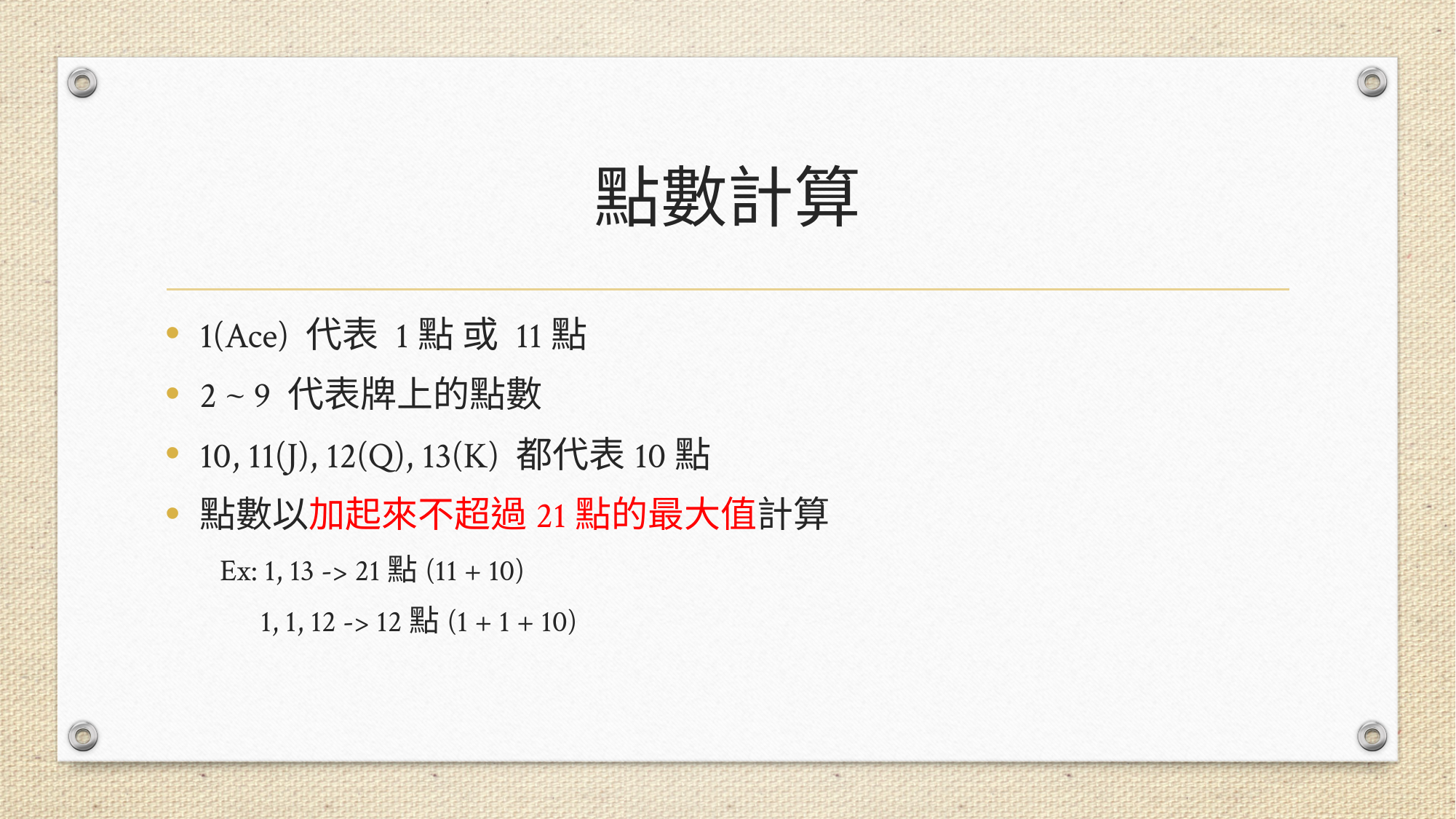

# 點數計算
1(Ace) 代表 1點 或 11點
2 ~ 9 代表牌上的點數
10, 11(J), 12(Q), 13(K) 都代表10點
點數以加起來不超過21點的最大值計算
Ex: 1, 13 -> 21點(11 + 10)
      1, 1, 12 -> 12點(1 + 1 + 10)